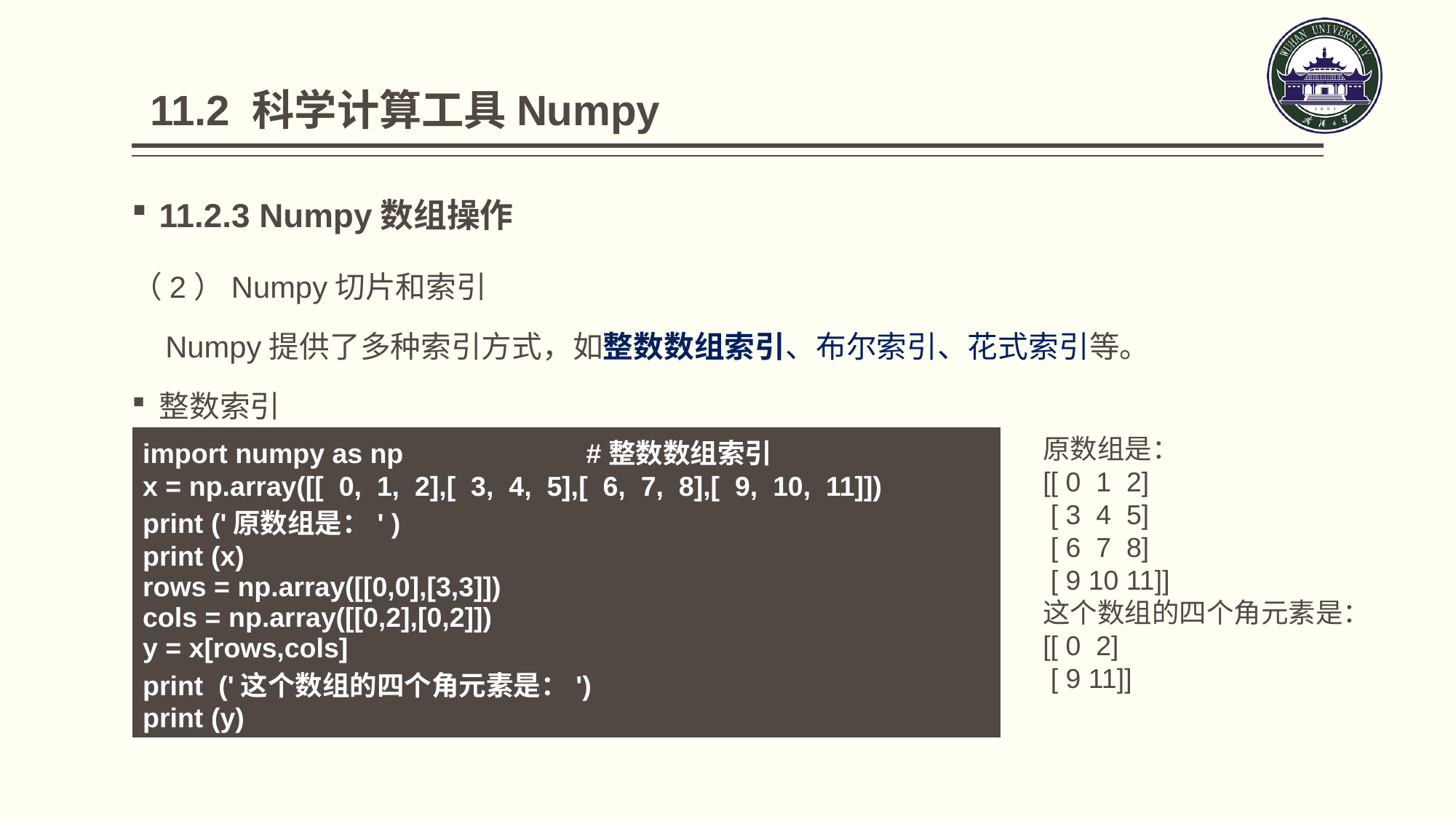

11.2 科学计算工具Numpy
11.2.3 Numpy数组操作
（2）Numpy切片和索引
    Numpy提供了多种索引方式，如整数数组索引、布尔索引、花式索引等。
整数索引
| import numpy as np #整数数组索引 x = np.array([[ 0, 1, 2],[ 3, 4, 5],[ 6, 7, 8],[ 9, 10, 11]]) print ('原数组是：' ) print (x) rows = np.array([[0,0],[3,3]]) cols = np.array([[0,2],[0,2]]) y = x[rows,cols] print ('这个数组的四个角元素是：') print (y) |
| --- |
原数组是：
[[ 0  1  2]
 [ 3  4  5]
 [ 6  7  8]
 [ 9 10 11]]
这个数组的四个角元素是：
[[ 0  2]
 [ 9 11]]